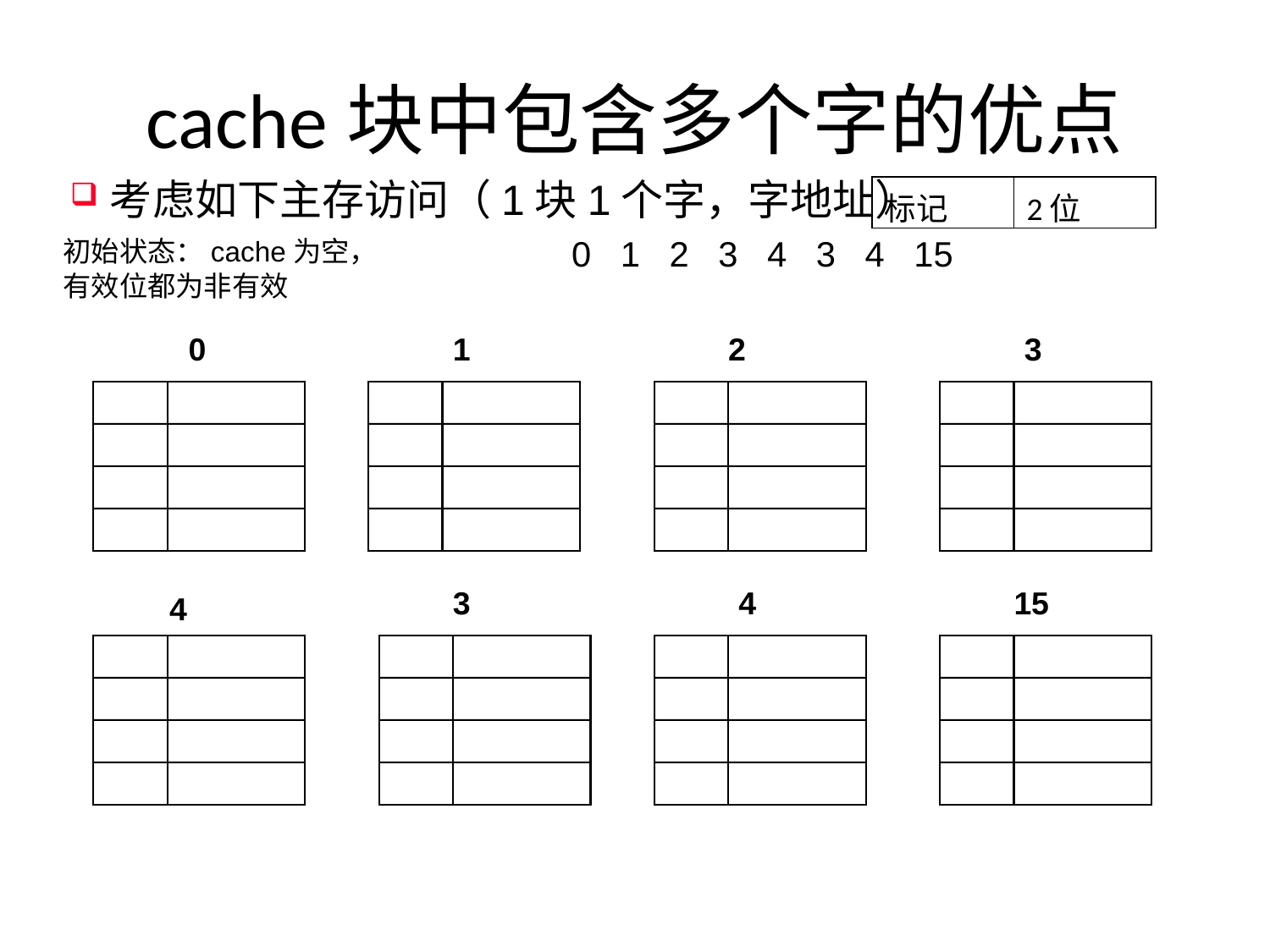

# cache块中包含多个字的优点
考虑如下主存访问（1块1个字，字地址）
                         0   1   2   3   4   3   4   15
| 标记 | 2位 |
| --- | --- |
初始状态：cache为空，
有效位都为非有效
0
1
2
3

3
4
15
4